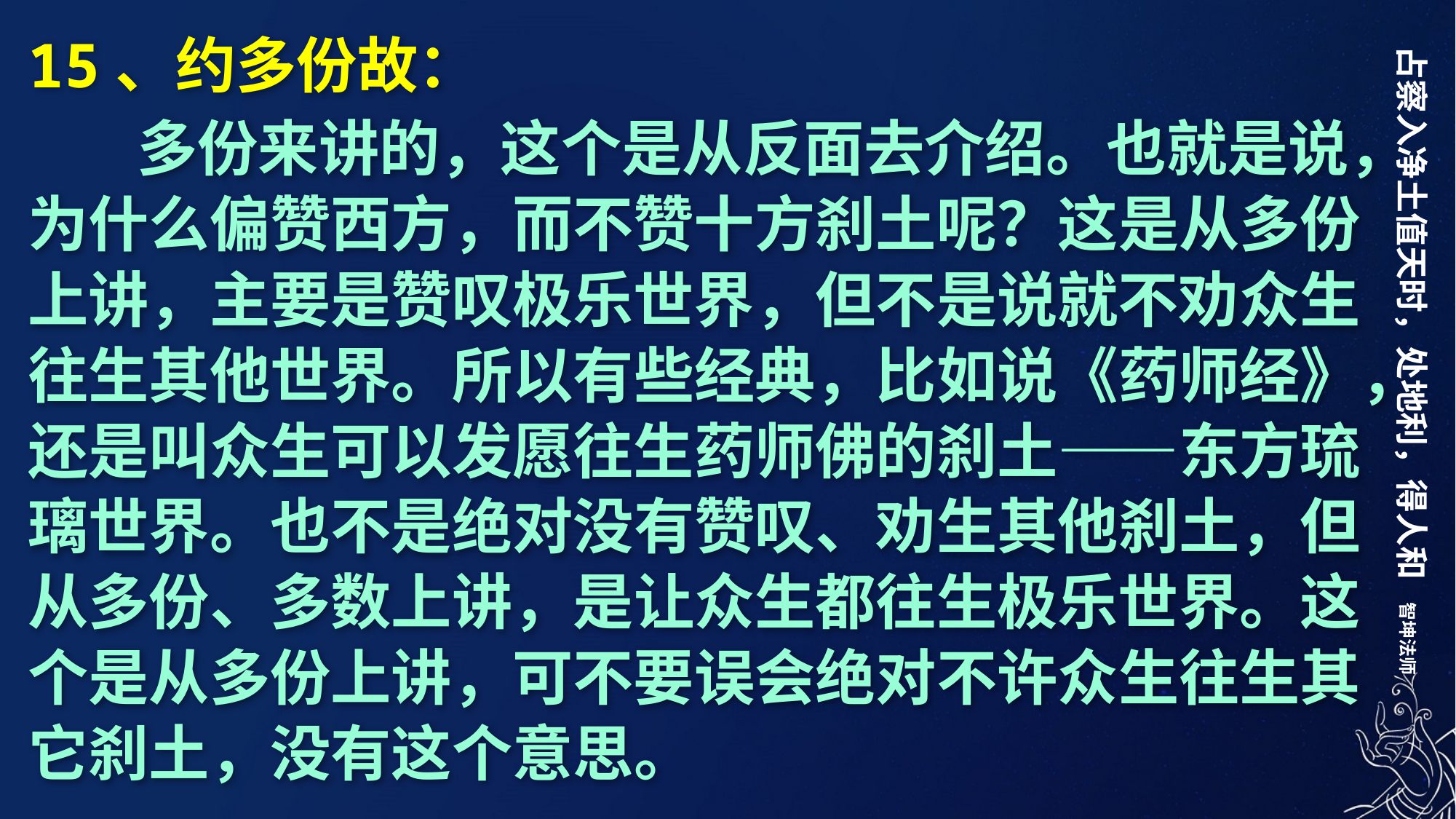

15、约多份故：
	多份来讲的，这个是从反面去介绍。也就是说，为什么偏赞西方，而不赞十方刹土呢？这是从多份上讲，主要是赞叹极乐世界，但不是说就不劝众生往生其他世界。所以有些经典，比如说《药师经》，还是叫众生可以发愿往生药师佛的刹土——东方琉璃世界。也不是绝对没有赞叹、劝生其他刹土，但从多份、多数上讲，是让众生都往生极乐世界。这个是从多份上讲，可不要误会绝对不许众生往生其它刹土，没有这个意思。